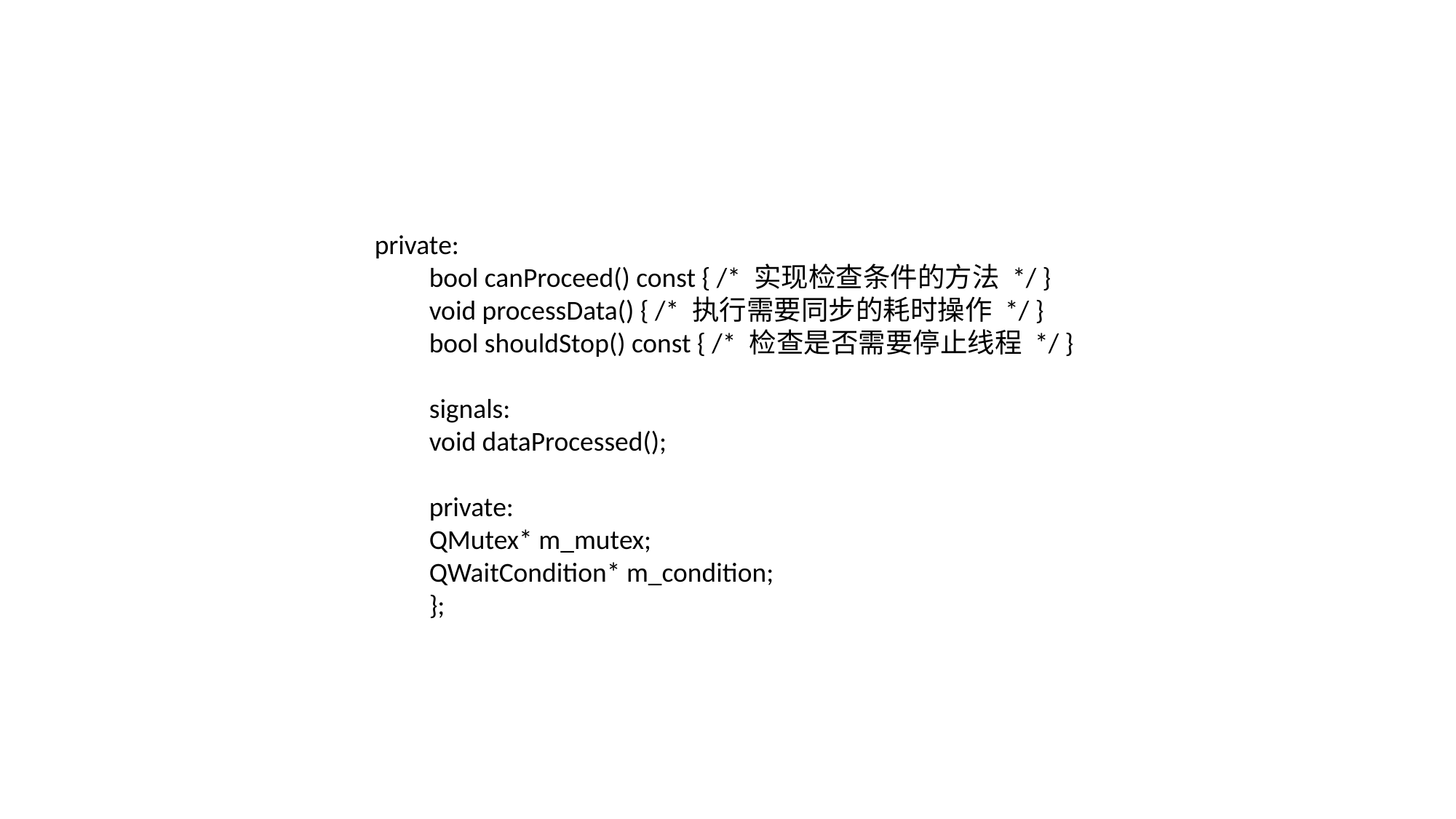

private:
bool canProceed() const { /* 实现检查条件的方法 */ }
void processData() { /* 执行需要同步的耗时操作 */ }
bool shouldStop() const { /* 检查是否需要停止线程 */ }

signals:
void dataProcessed();

private:
QMutex* m_mutex;
QWaitCondition* m_condition;
};